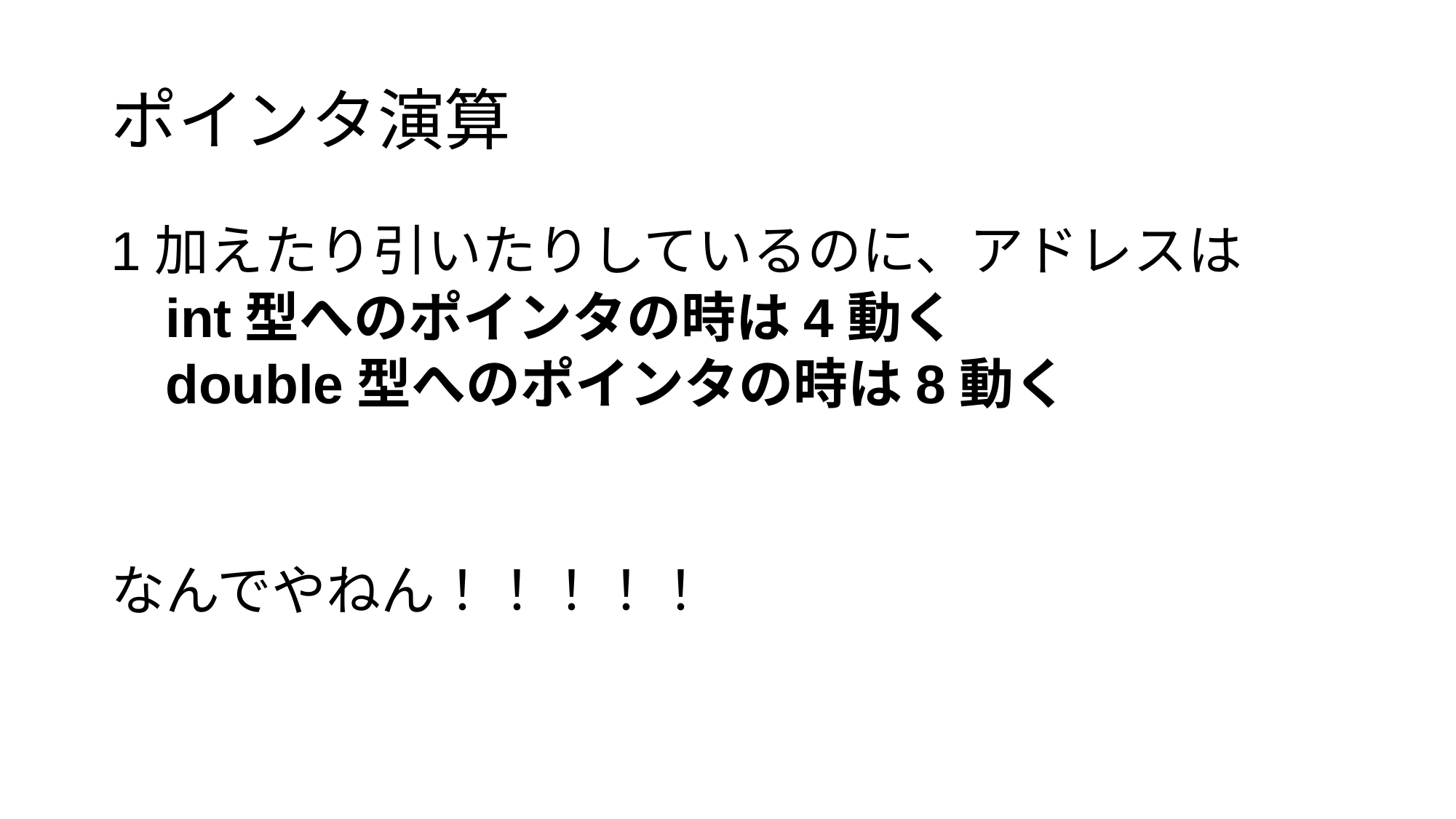

# ポインタ演算
1加えたり引いたりしているのに、アドレスは
int型へのポインタの時は4動く
double型へのポインタの時は8動く

なんでやねん！！！！！